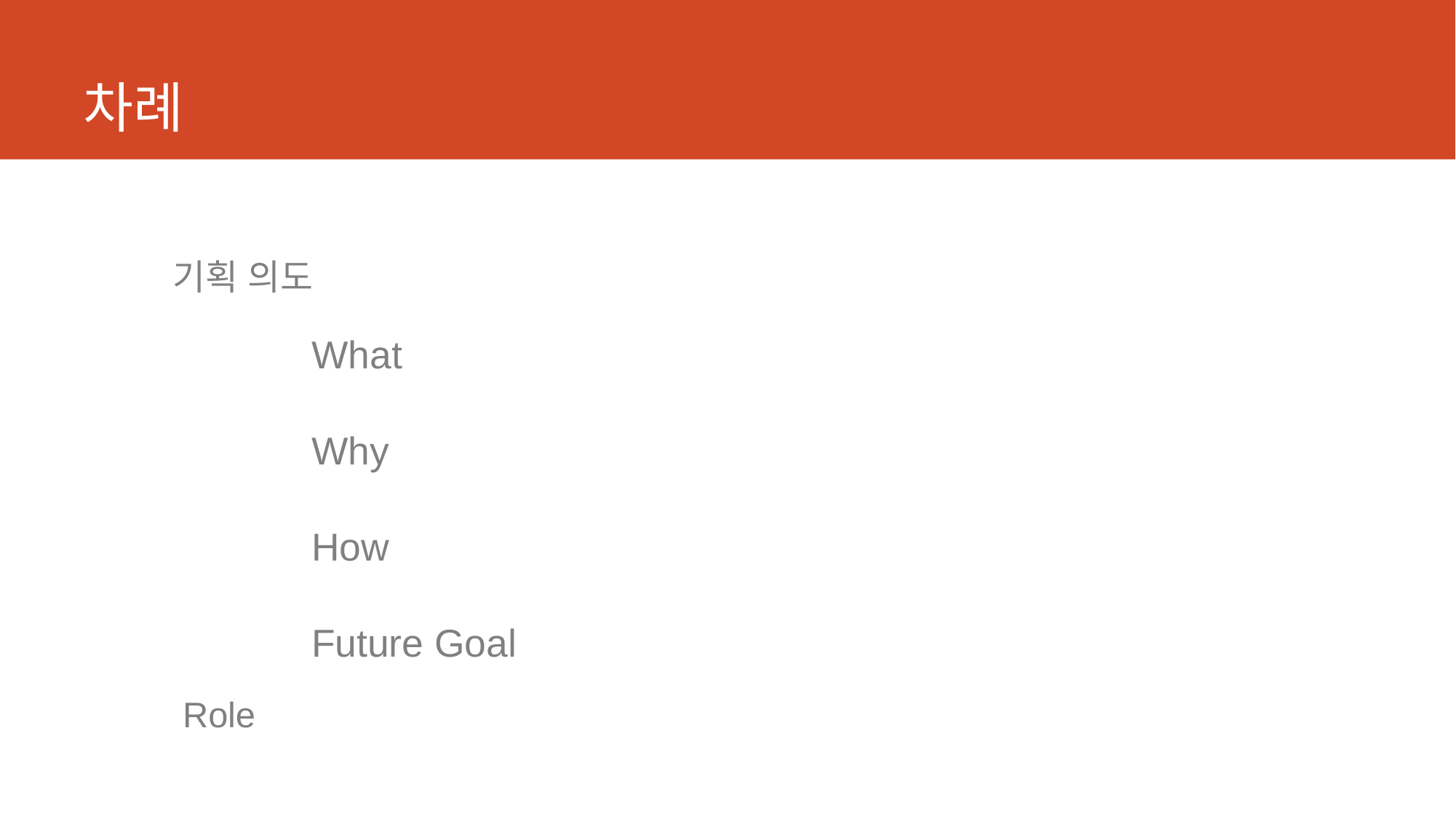

# 차례
기획 의도

 Role
What
Why
How
Future Goal